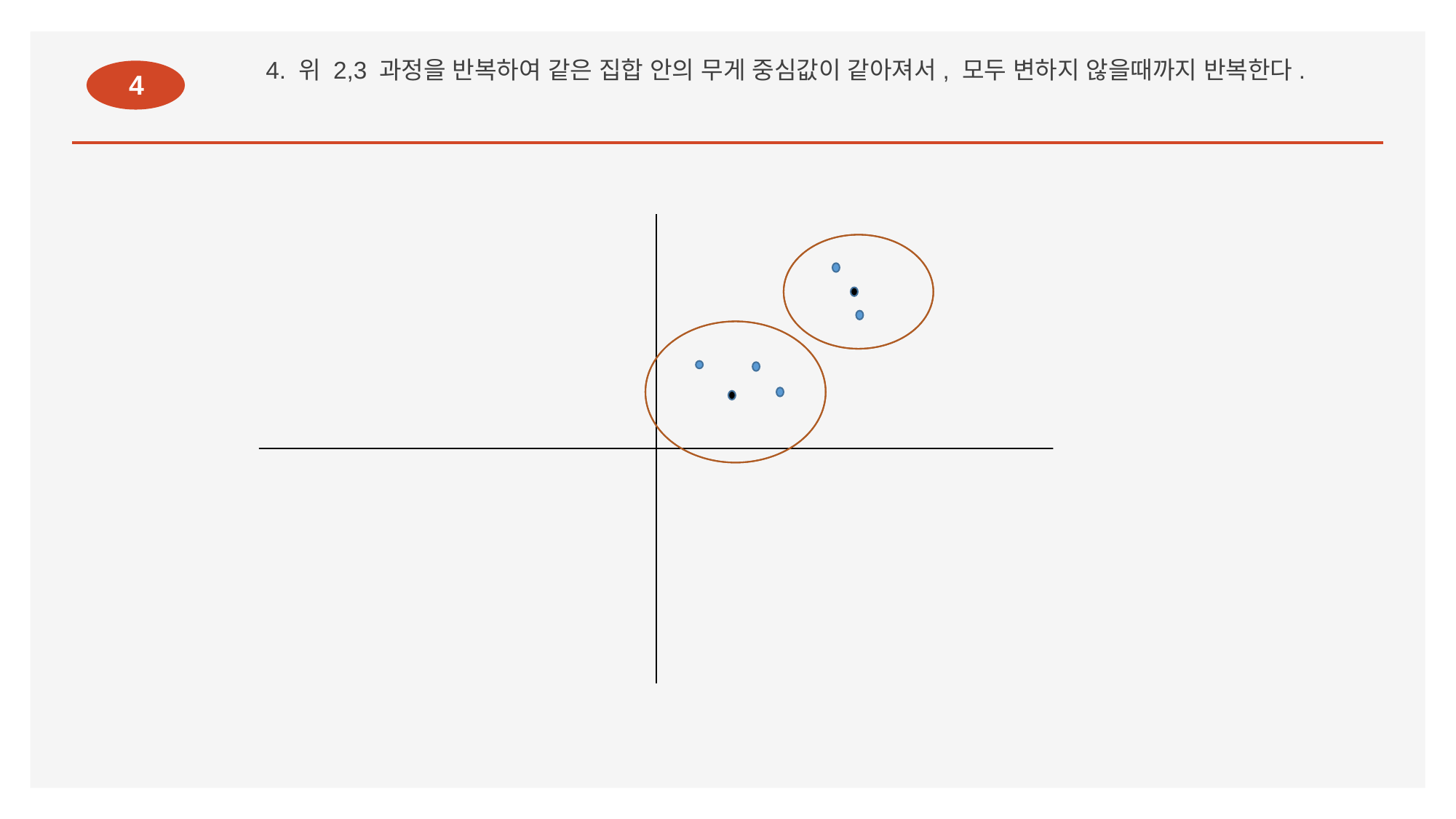

4. 위 2,3 과정을 반복하여 같은 집합 안의 무게 중심값이 같아져서, 모두 변하지 않을때까지 반복한다.

4